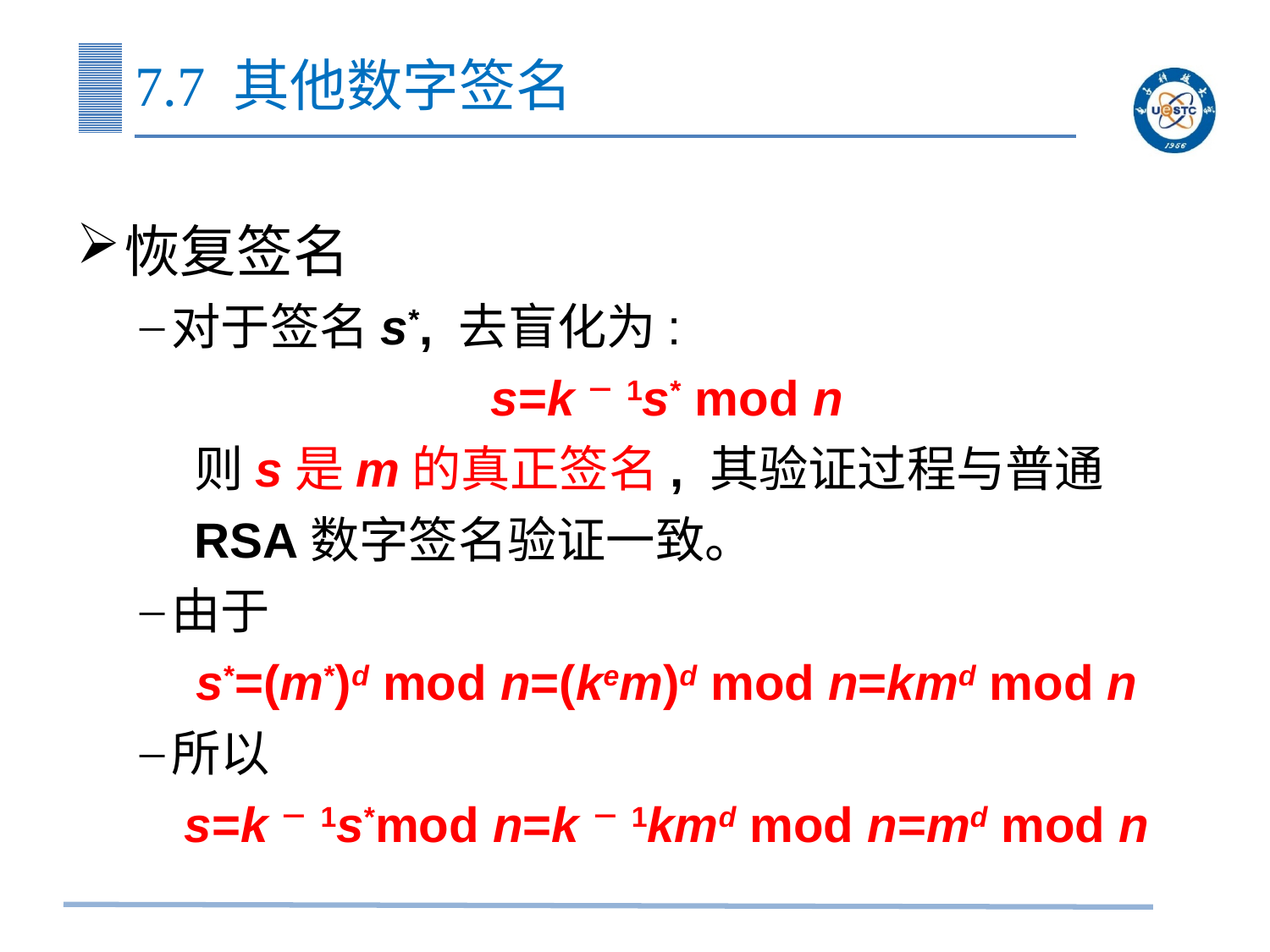

# 7.7 其他数字签名
恢复签名
对于签名s*, 去盲化为:
s=k－1s* mod n
则s是m的真正签名, 其验证过程与普通RSA数字签名验证一致。
由于
s*=(m*)d mod n=(kem)d mod n=kmd mod n
所以
s=k－1s*mod n=k－1kmd mod n=md mod n